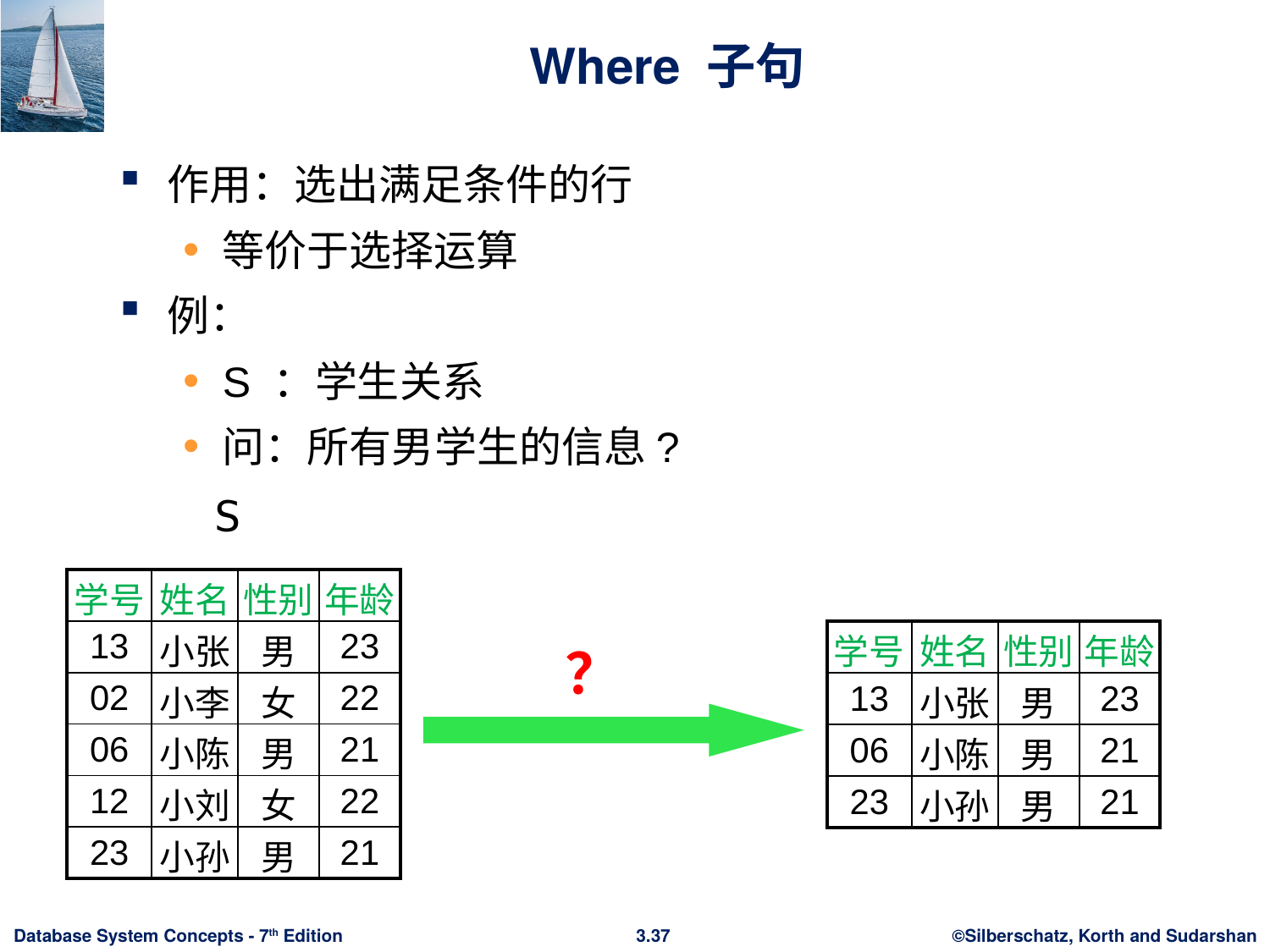

# Where 子句
作用：选出满足条件的行
等价于选择运算
例：
S ：学生关系
问：所有男学生的信息?
S
| 学号 | 姓名 | 性别 | 年龄 |
| --- | --- | --- | --- |
| 13 | 小张 | 男 | 23 |
| 02 | 小李 | 女 | 22 |
| 06 | 小陈 | 男 | 21 |
| 12 | 小刘 | 女 | 22 |
| 23 | 小孙 | 男 | 21 |
？
| 学号 | 姓名 | 性别 | 年龄 |
| --- | --- | --- | --- |
| 13 | 小张 | 男 | 23 |
| 06 | 小陈 | 男 | 21 |
| 23 | 小孙 | 男 | 21 |